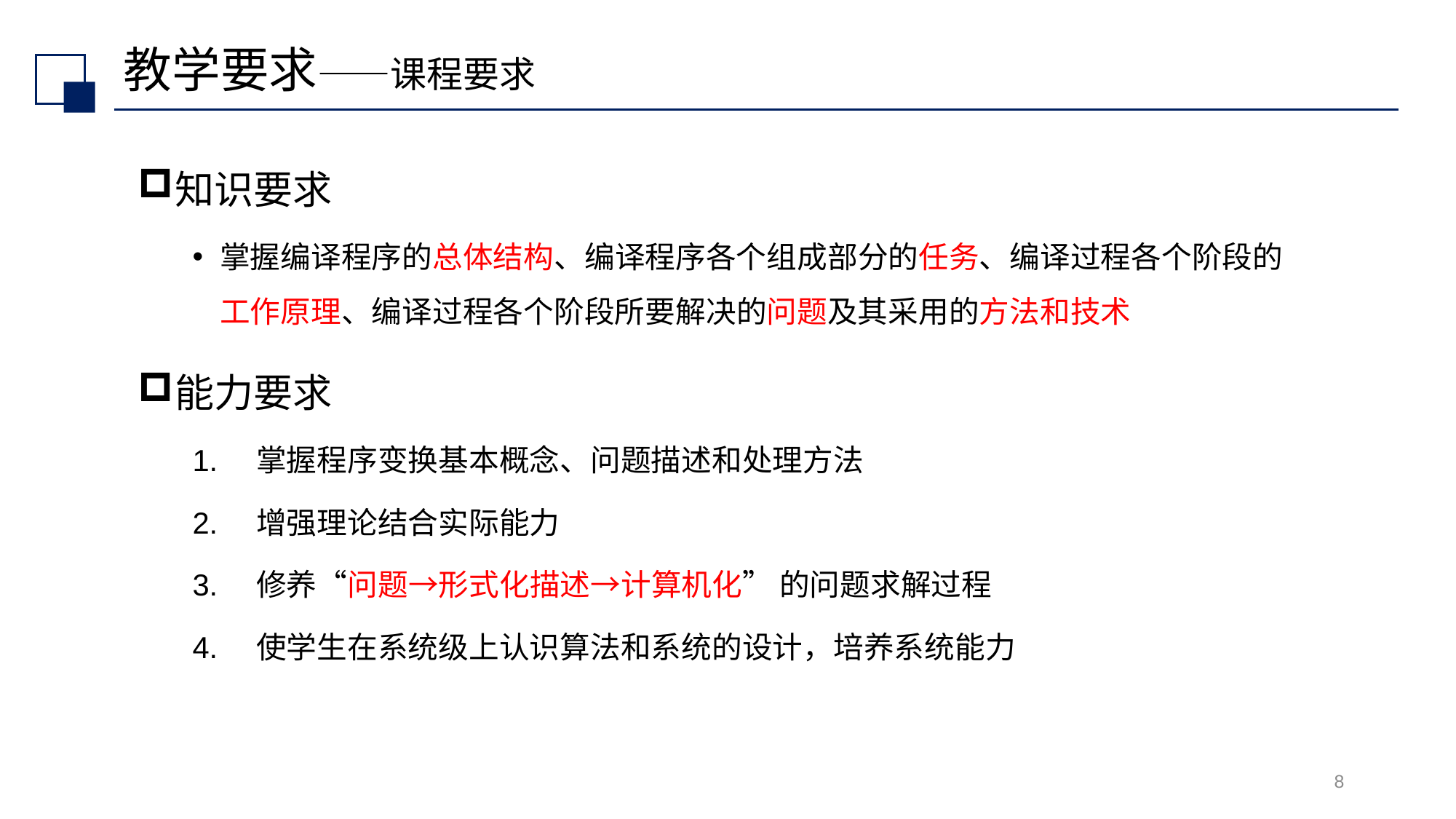

# 教学要求——课程要求
知识要求
掌握编译程序的总体结构、编译程序各个组成部分的任务、编译过程各个阶段的工作原理、编译过程各个阶段所要解决的问题及其采用的方法和技术
能力要求
掌握程序变换基本概念、问题描述和处理方法
增强理论结合实际能力
修养“问题→形式化描述→计算机化” 的问题求解过程
使学生在系统级上认识算法和系统的设计，培养系统能力

8